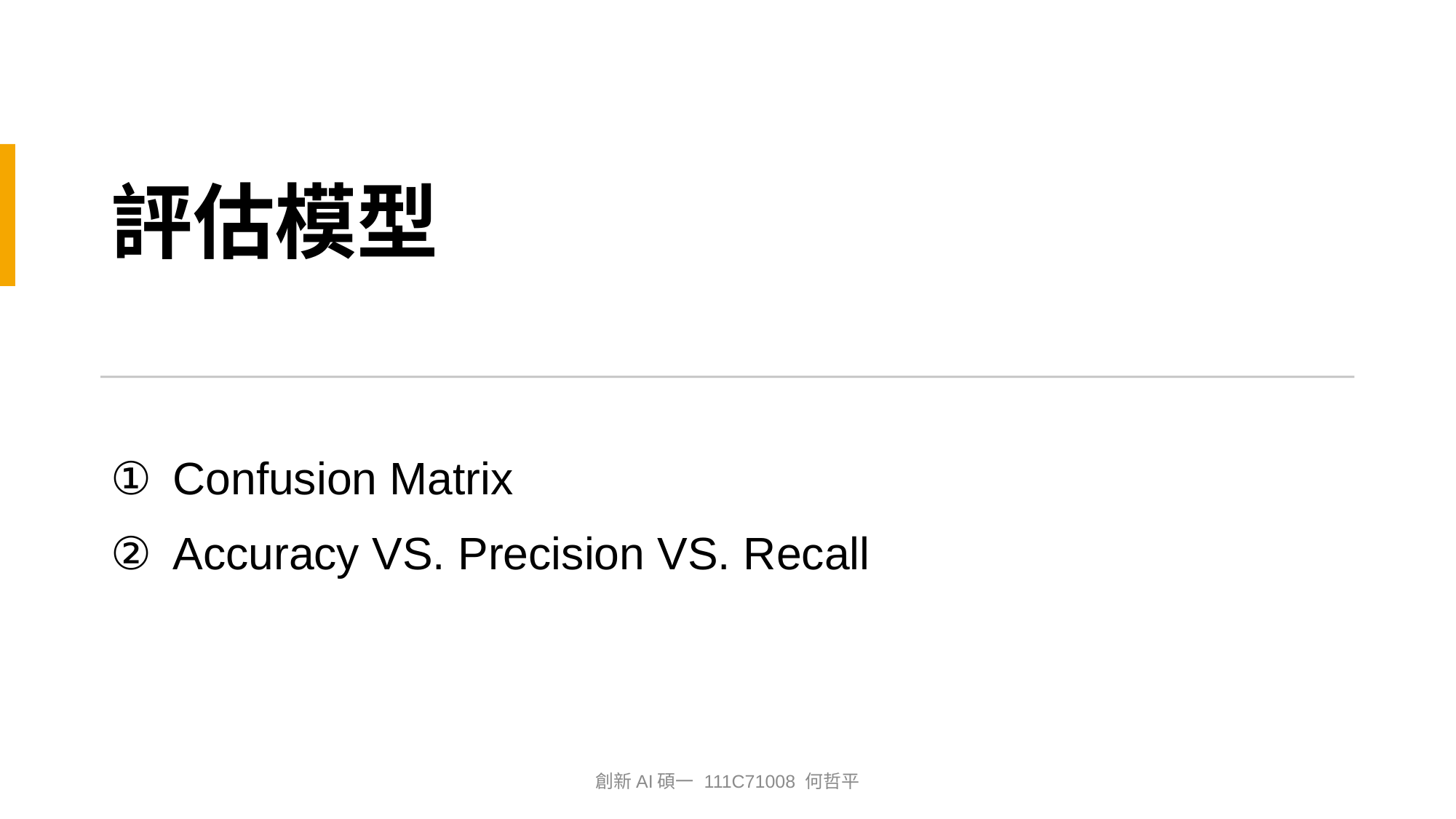

# 評估模型

Confusion Matrix
Accuracy VS. Precision VS. Recall
創新AI碩一 111C71008 何哲平
23